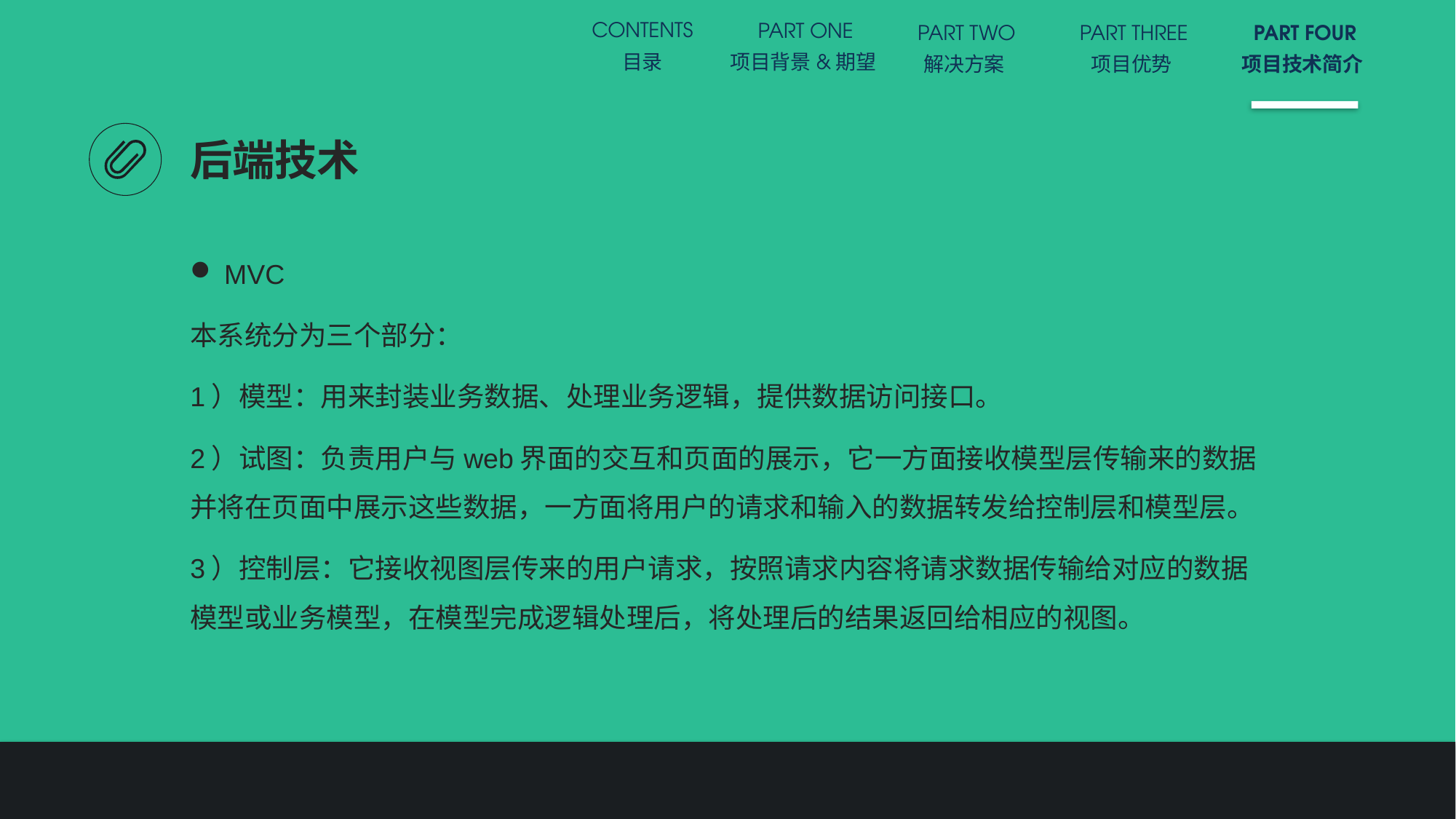

CONTENTS
目录
PART ONE
项目背景&期望
PART TWO
解决方案
PART THREE
项目优势
PART FOUR
项目技术简介

后端技术
MVC
本系统分为三个部分：
1）模型：用来封装业务数据、处理业务逻辑，提供数据访问接口。
2）试图：负责用户与web界面的交互和页面的展示，它一方面接收模型层传输来的数据并将在页面中展示这些数据，一方面将用户的请求和输入的数据转发给控制层和模型层。
3）控制层：它接收视图层传来的用户请求，按照请求内容将请求数据传输给对应的数据模型或业务模型，在模型完成逻辑处理后，将处理后的结果返回给相应的视图。